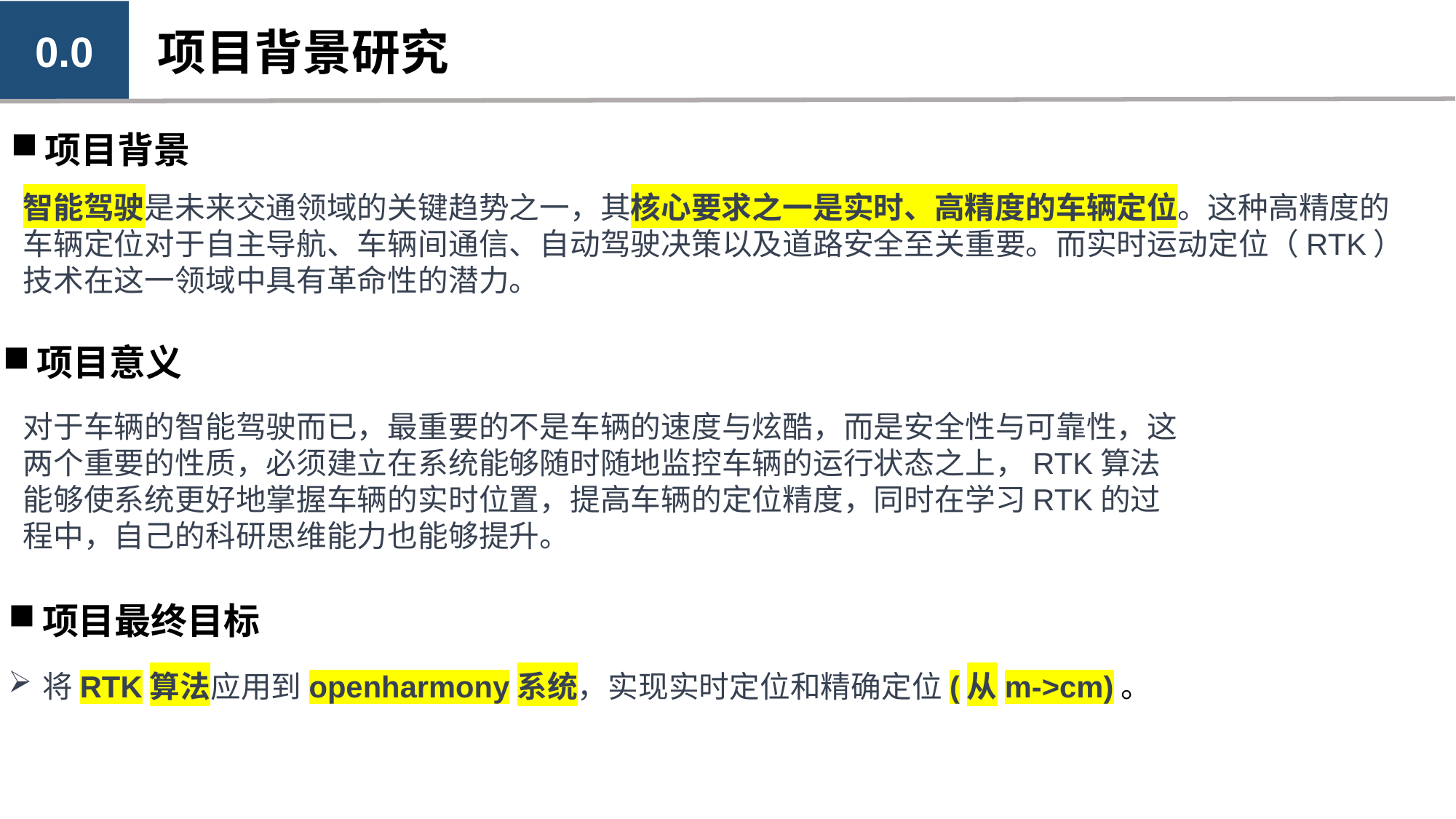

0.0

项目背景研究
项目背景
智能驾驶是未来交通领域的关键趋势之一，其核心要求之一是实时、高精度的车辆定位。这种高精度的车辆定位对于自主导航、车辆间通信、自动驾驶决策以及道路安全至关重要。而实时运动定位（RTK）技术在这一领域中具有革命性的潜力。
项目意义
对于车辆的智能驾驶而已，最重要的不是车辆的速度与炫酷，而是安全性与可靠性，这两个重要的性质，必须建立在系统能够随时随地监控车辆的运行状态之上，RTK算法能够使系统更好地掌握车辆的实时位置，提高车辆的定位精度，同时在学习RTK的过程中，自己的科研思维能力也能够提升。
项目最终目标
将RTK算法应用到openharmony系统，实现实时定位和精确定位(从m->cm)。
技术基础